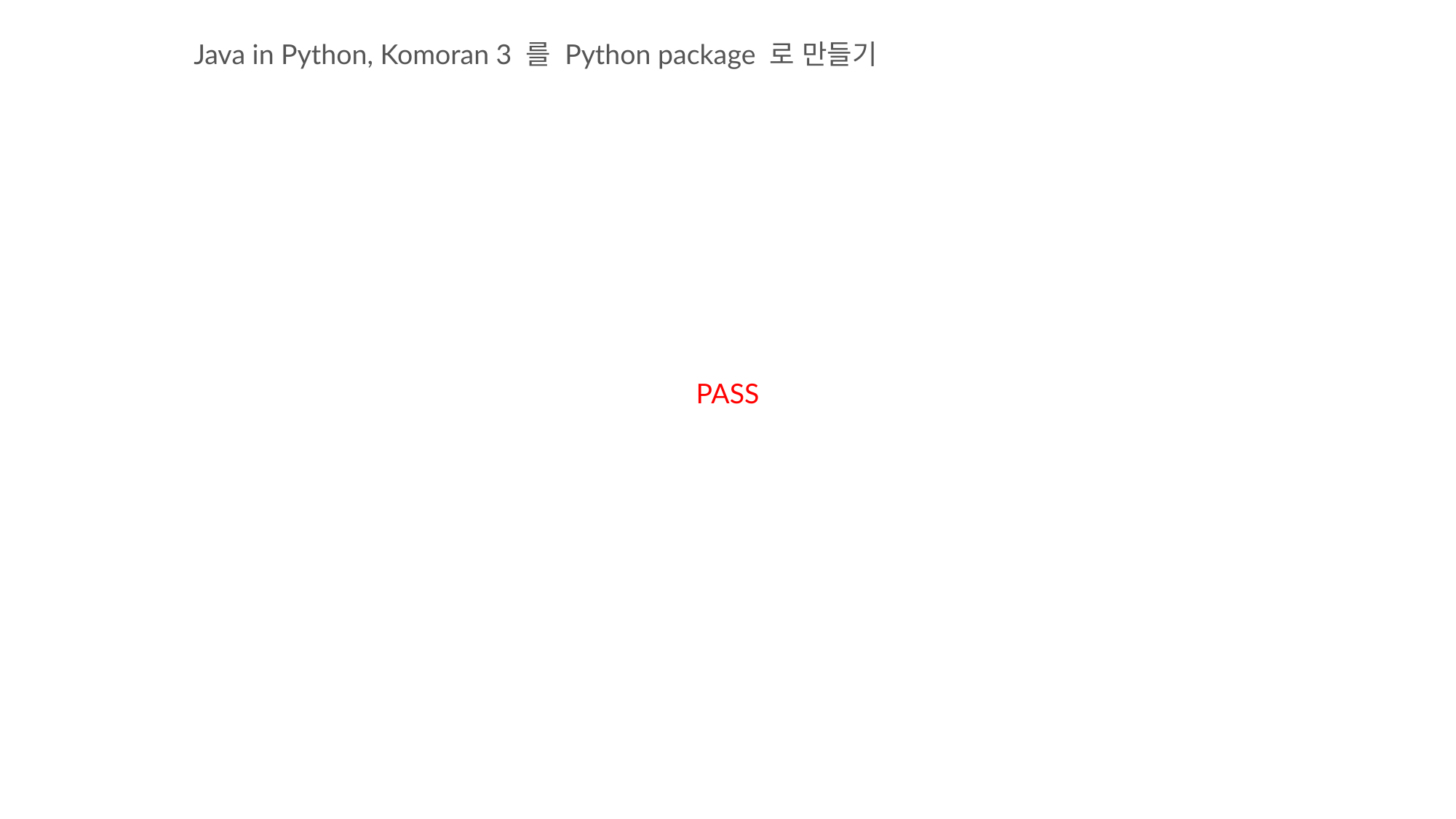

Java in Python, Komoran 3 를 Python package 로 만들기
PASS